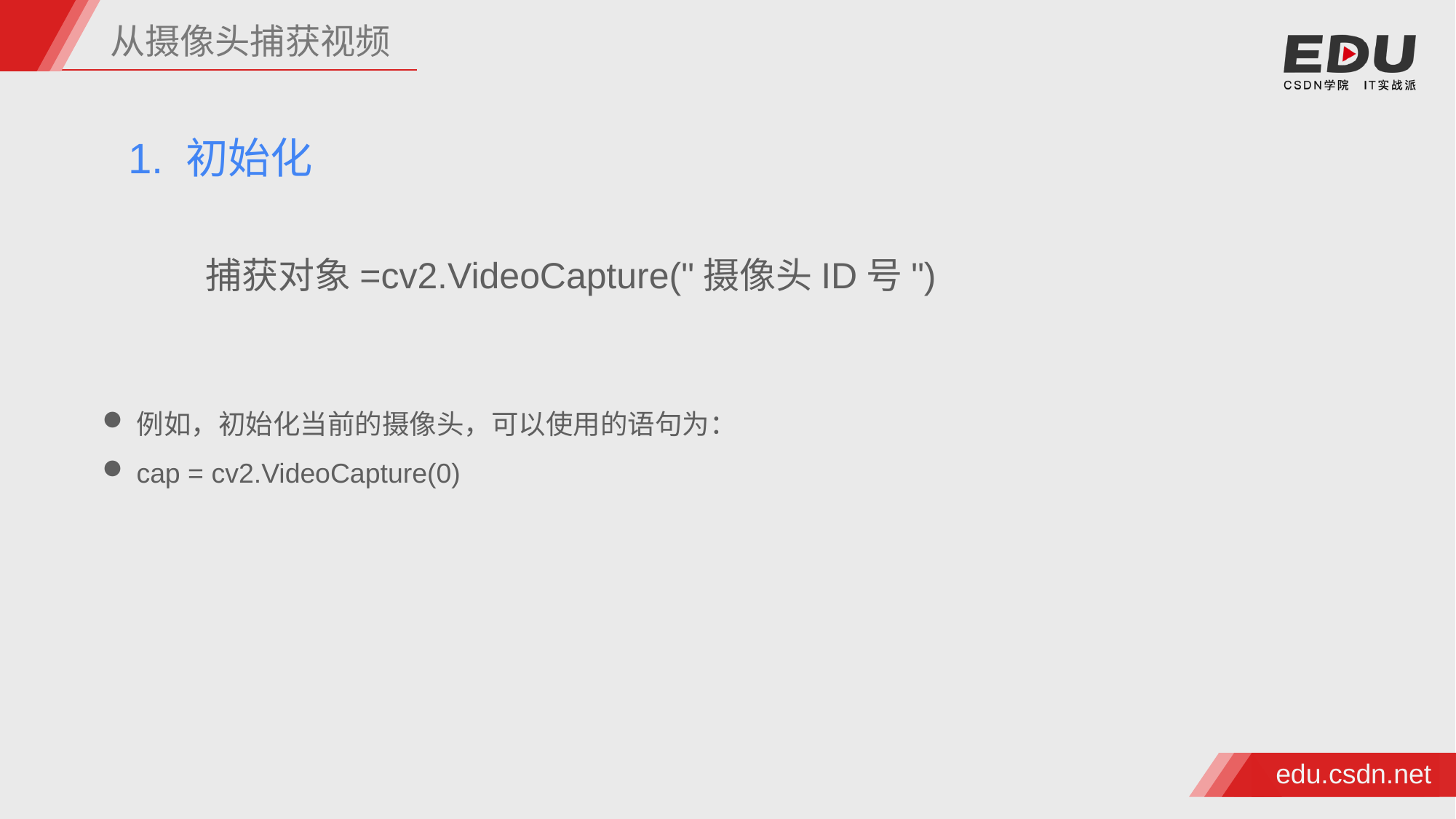

从摄像头捕获视频
1. 初始化
捕获对象=cv2.VideoCapture("摄像头ID号")
例如，初始化当前的摄像头，可以使用的语句为：
cap = cv2.VideoCapture(0)